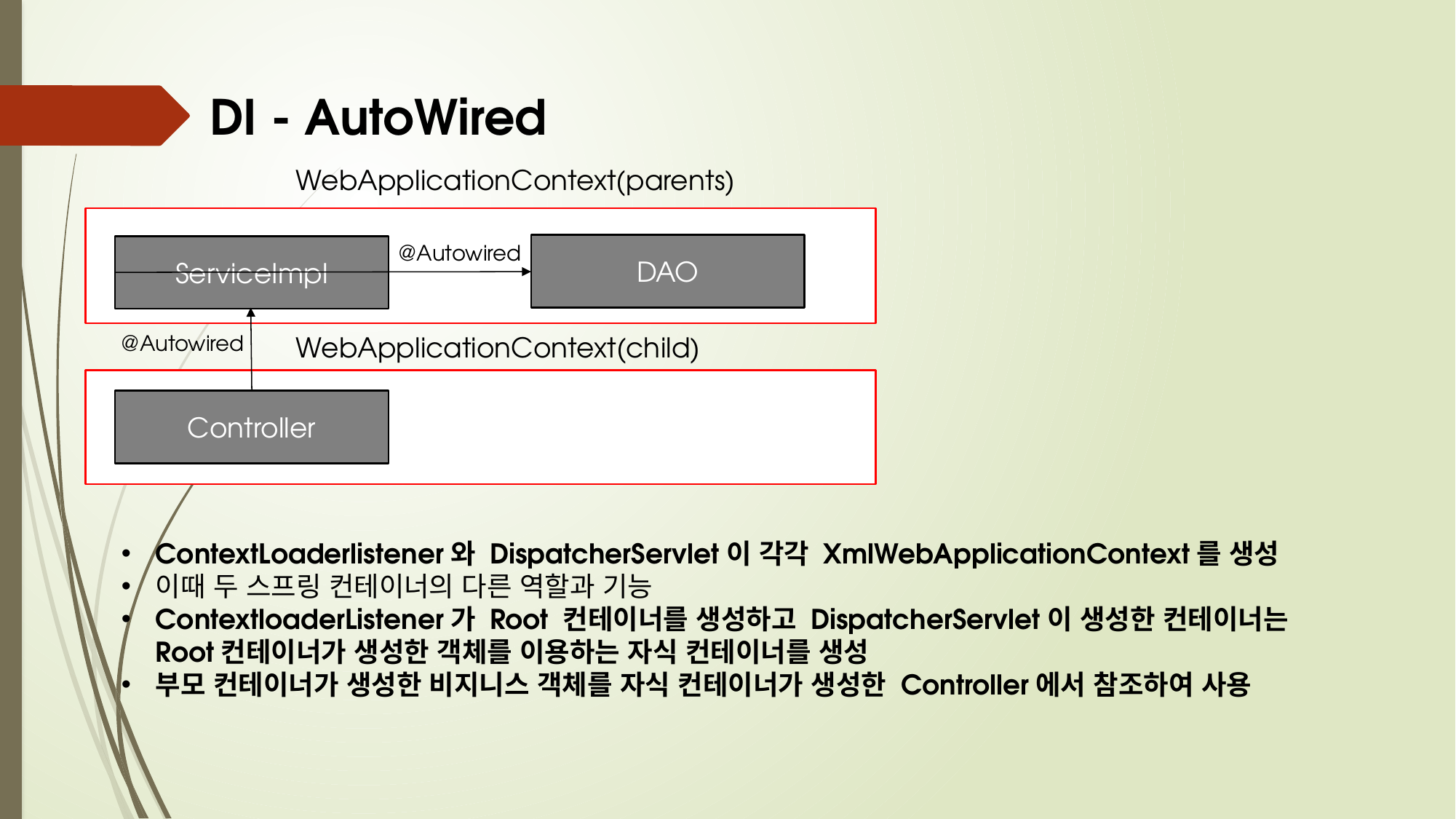

DI - AutoWired
WebApplicationContext(parents)

@Autowired
DAO
ServiceImpl
@Autowired
WebApplicationContext(child)

Controller
ContextLoaderlistener와 DispatcherServlet이 각각 XmlWebApplicationContext를 생성
이때 두 스프링 컨테이너의 다른 역할과 기능
ContextloaderListener가 Root 컨테이너를 생성하고 DispatcherServlet이 생성한 컨테이너는 Root컨테이너가 생성한 객체를 이용하는 자식 컨테이너를 생성
부모 컨테이너가 생성한 비지니스 객체를 자식 컨테이너가 생성한 Controller에서 참조하여 사용